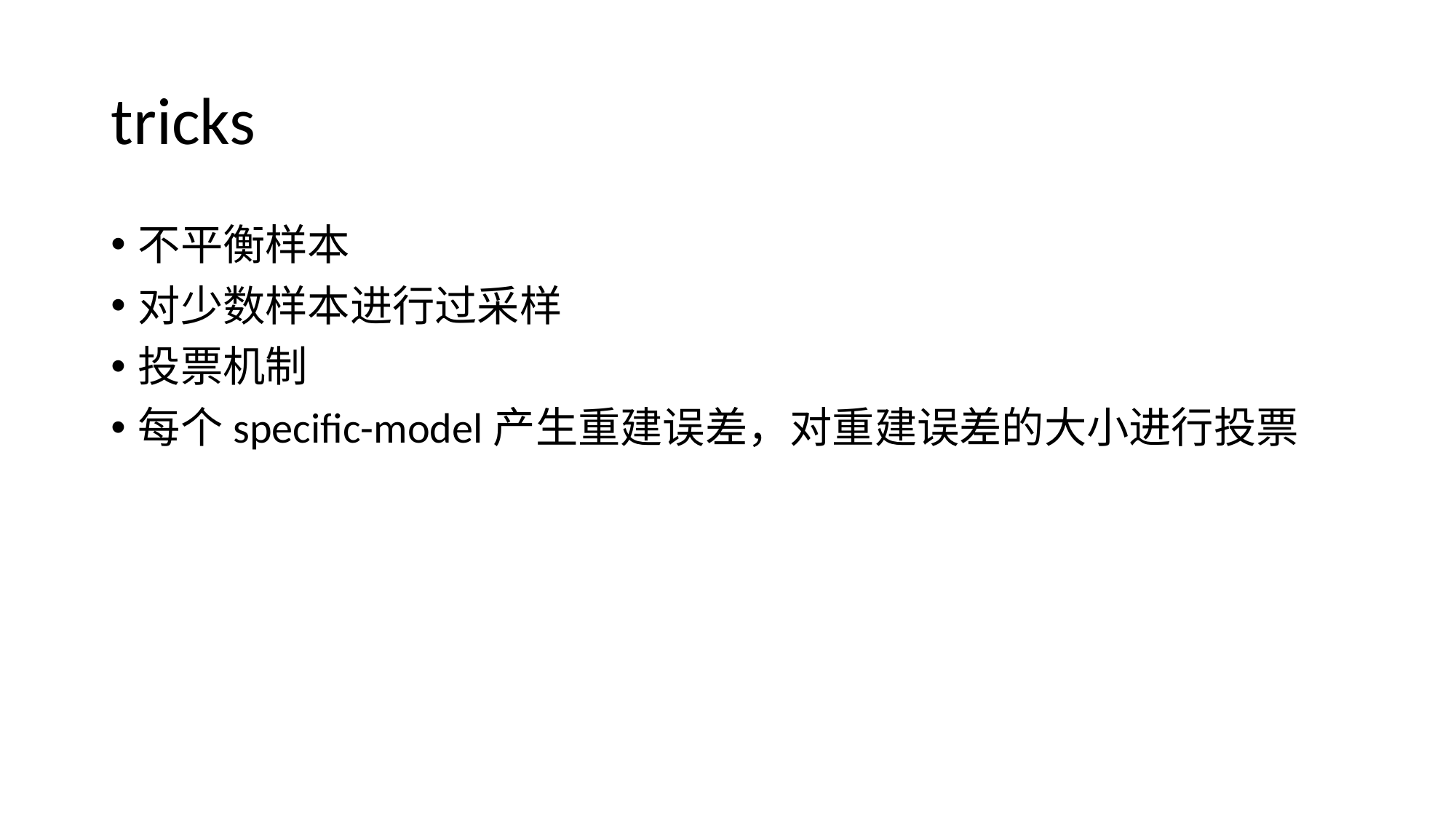

# tricks
不平衡样本
对少数样本进行过采样
投票机制
每个specific-model产生重建误差，对重建误差的大小进行投票